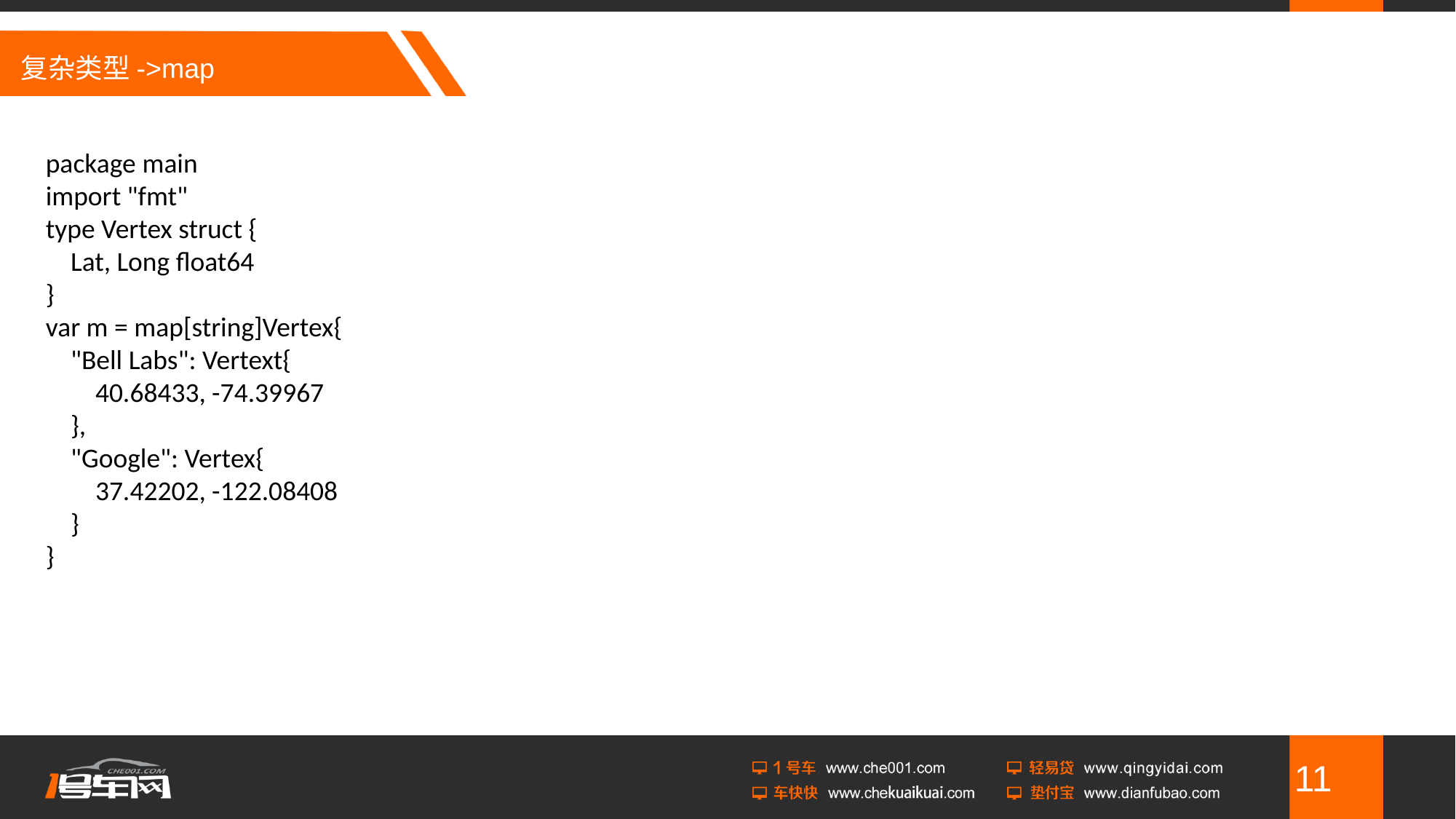

# 复杂类型->map
package main
import "fmt"
type Vertex struct {
    Lat, Long float64
}
var m = map[string]Vertex{
    "Bell Labs": Vertext{
        40.68433, -74.39967
    },
    "Google": Vertex{
        37.42202, -122.08408
    }
}
11